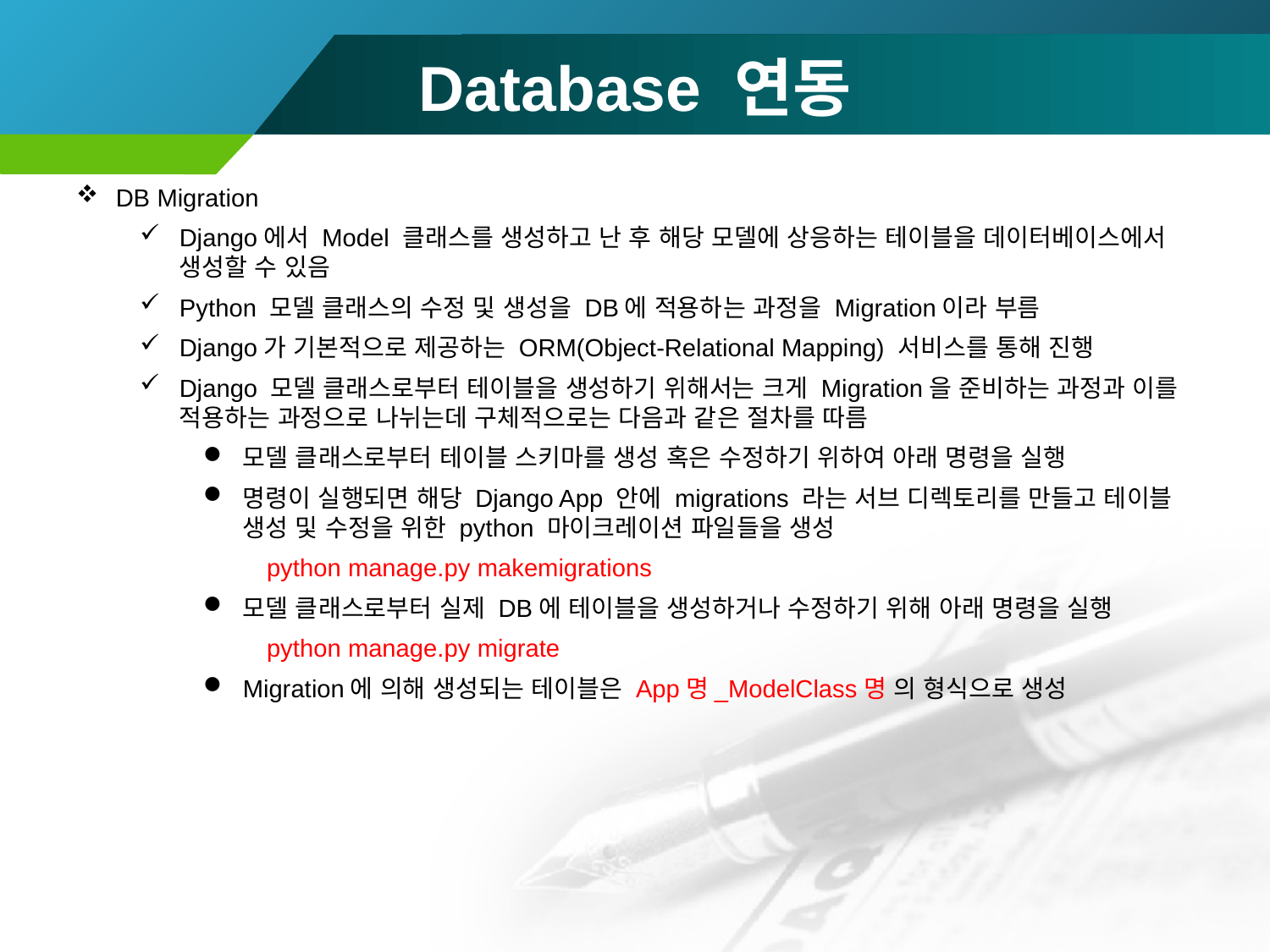

# Database 연동
DB Migration
Django에서 Model 클래스를 생성하고 난 후 해당 모델에 상응하는 테이블을 데이터베이스에서 생성할 수 있음
Python 모델 클래스의 수정 및 생성을 DB에 적용하는 과정을 Migration이라 부름
Django가 기본적으로 제공하는 ORM(Object-Relational Mapping) 서비스를 통해 진행
Django 모델 클래스로부터 테이블을 생성하기 위해서는 크게 Migration을 준비하는 과정과 이를 적용하는 과정으로 나뉘는데 구체적으로는 다음과 같은 절차를 따름
모델 클래스로부터 테이블 스키마를 생성 혹은 수정하기 위하여 아래 명령을 실행
명령이 실행되면 해당 Django App 안에 migrations 라는 서브 디렉토리를 만들고 테이블 생성 및 수정을 위한 python 마이크레이션 파일들을 생성
python manage.py makemigrations
모델 클래스로부터 실제 DB에 테이블을 생성하거나 수정하기 위해 아래 명령을 실행
python manage.py migrate
Migration에 의해 생성되는 테이블은 App명_ModelClass명 의 형식으로 생성